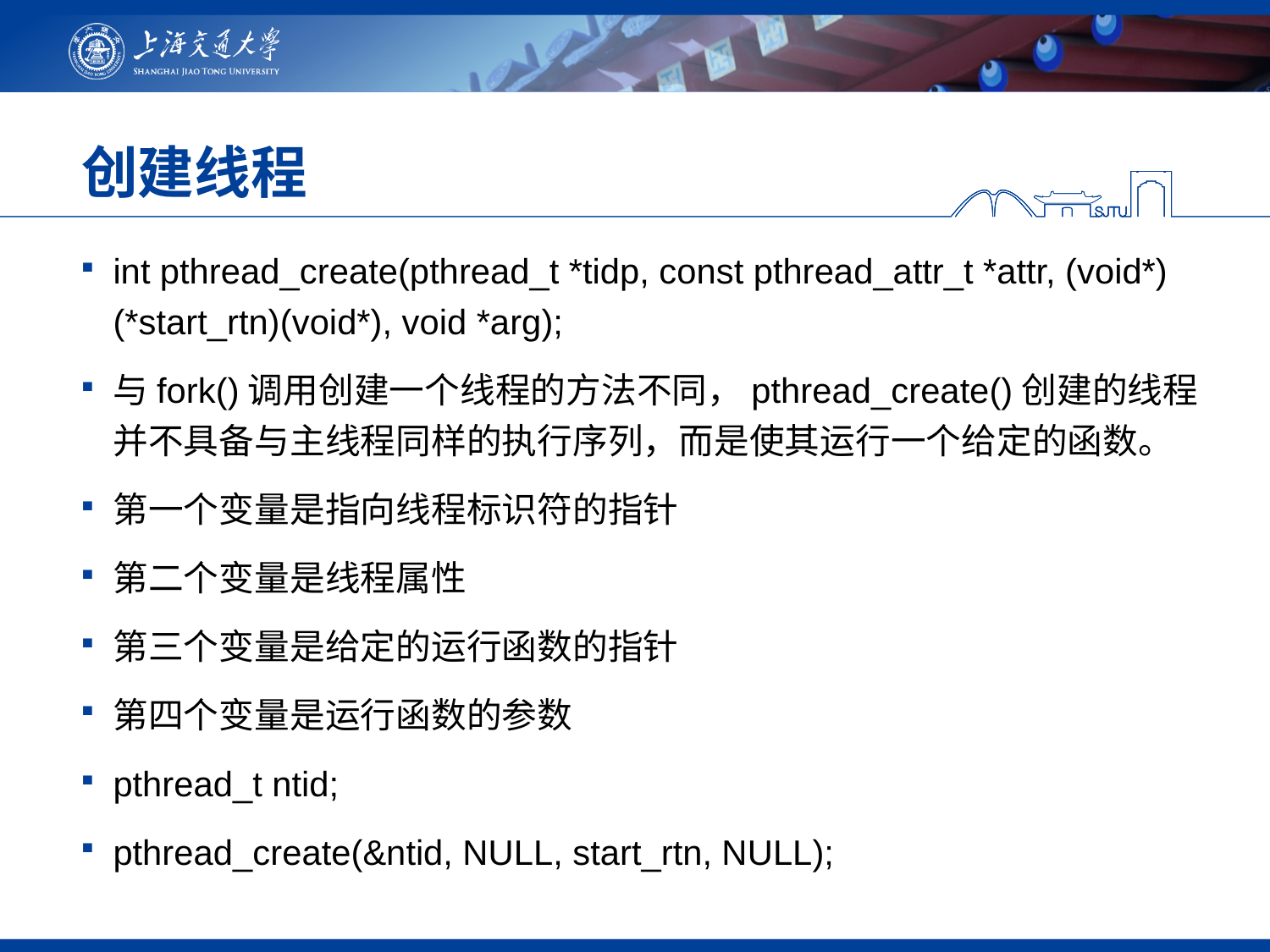

# 创建线程
int pthread_create(pthread_t *tidp, const pthread_attr_t *attr, (void*)(*start_rtn)(void*), void *arg);
与fork()调用创建一个线程的方法不同，pthread_create()创建的线程并不具备与主线程同样的执行序列，而是使其运行一个给定的函数。
第一个变量是指向线程标识符的指针
第二个变量是线程属性
第三个变量是给定的运行函数的指针
第四个变量是运行函数的参数
pthread_t ntid;
pthread_create(&ntid, NULL, start_rtn, NULL);